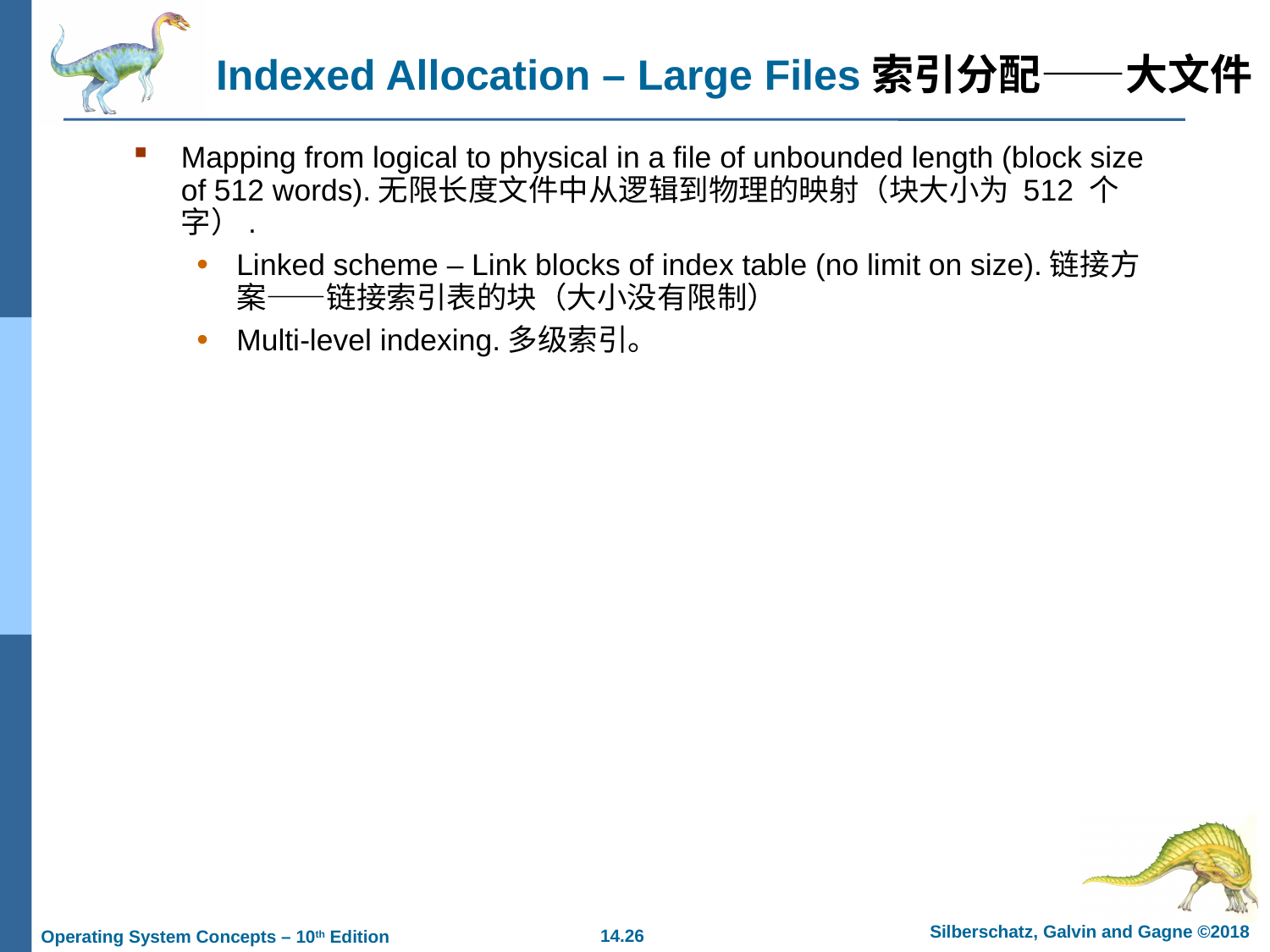

# Indexed Allocation – Large Files索引分配——大文件
Mapping from logical to physical in a file of unbounded length (block size of 512 words).无限长度文件中从逻辑到物理的映射（块大小为 512 个字）.
Linked scheme – Link blocks of index table (no limit on size).链接方案——链接索引表的块（大小没有限制）
Multi-level indexing.多级索引。